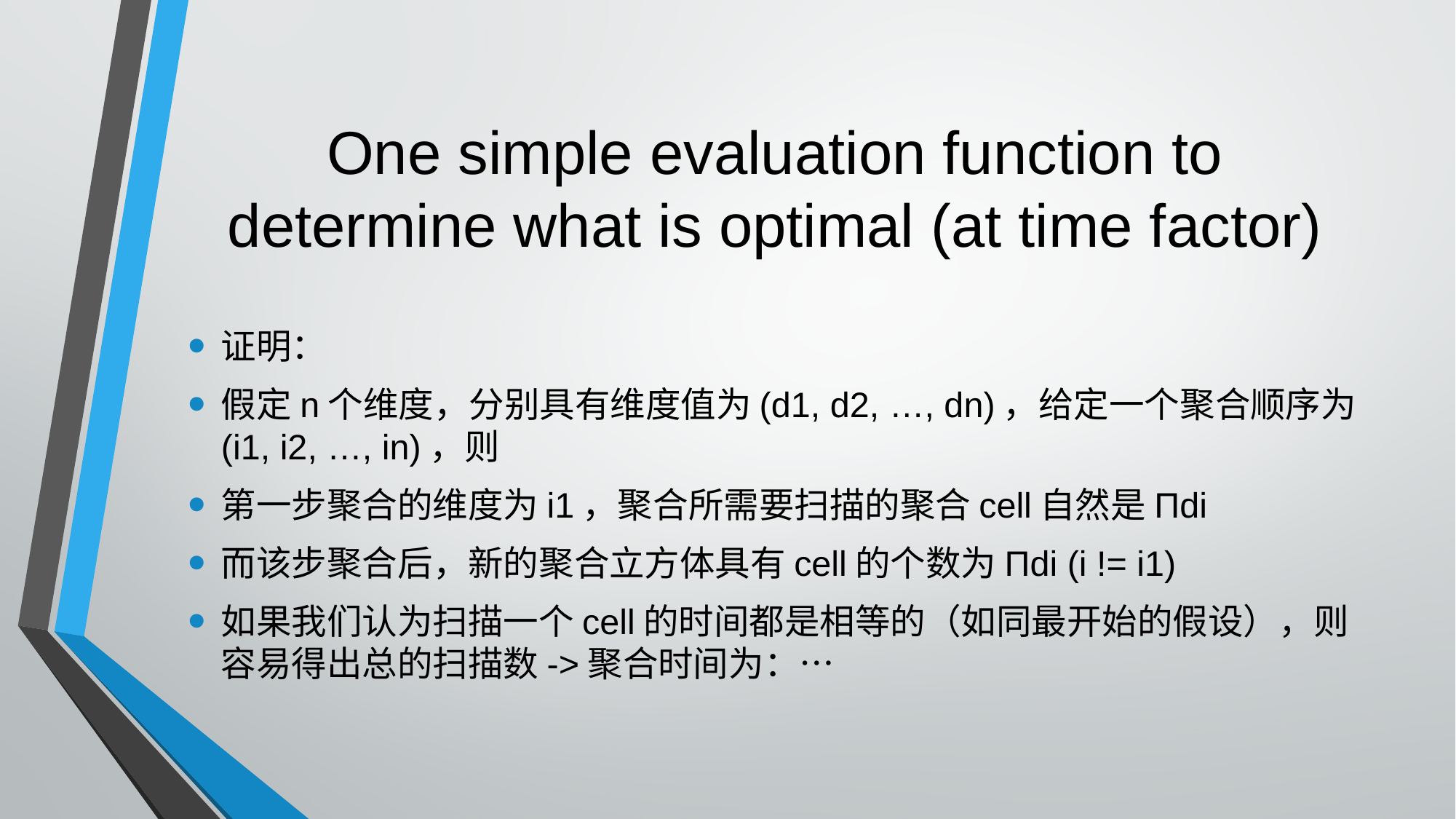

# One simple evaluation function to determine what is optimal (at time factor)
证明：
假定n个维度，分别具有维度值为(d1, d2, …, dn)，给定一个聚合顺序为(i1, i2, …, in)，则
第一步聚合的维度为i1，聚合所需要扫描的聚合cell自然是Πdi
而该步聚合后，新的聚合立方体具有cell的个数为Πdi (i != i1)
如果我们认为扫描一个cell的时间都是相等的（如同最开始的假设），则容易得出总的扫描数->聚合时间为：…